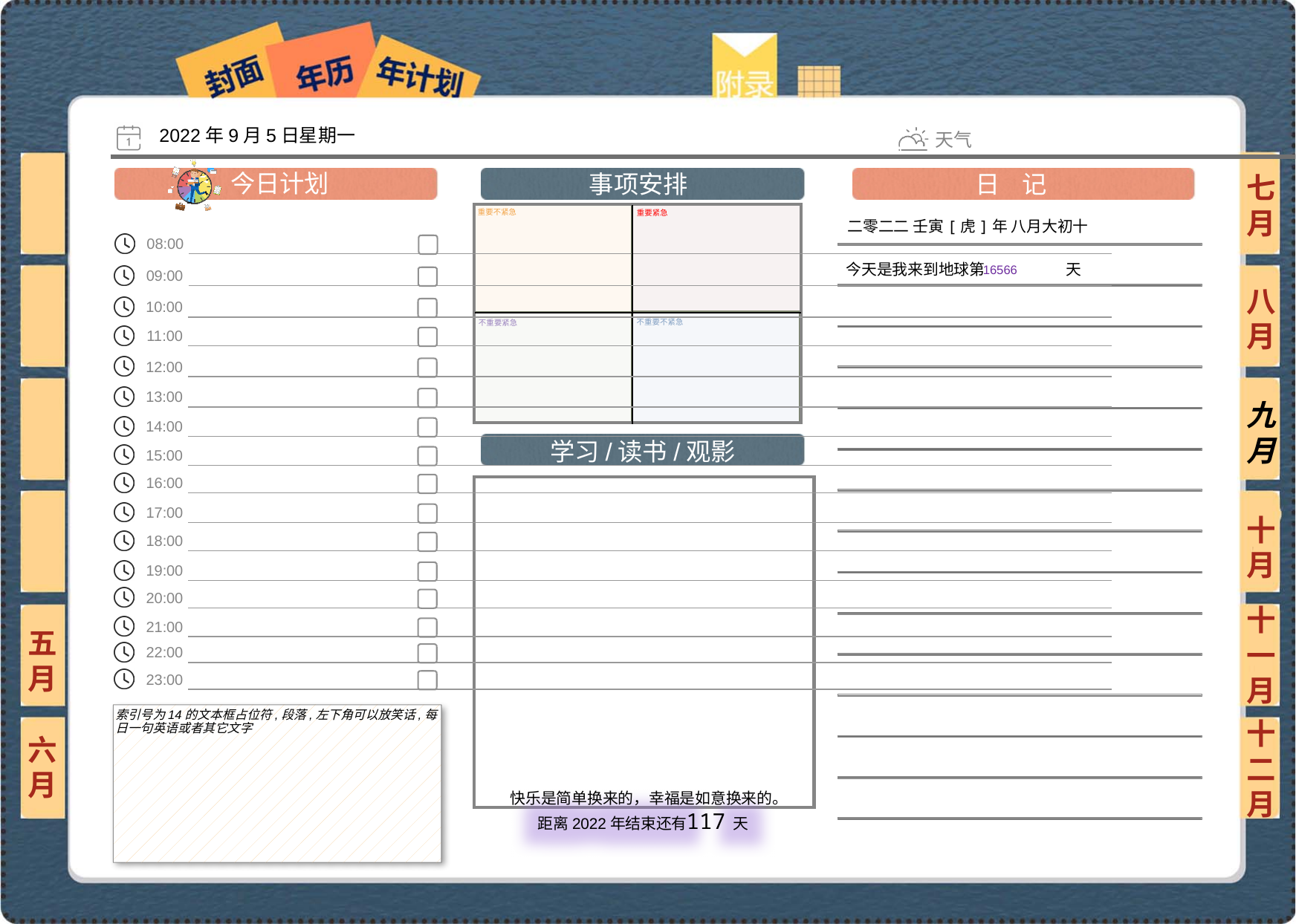

2022年9月5日星期一
七月
二零二二 壬寅[虎]年 八月大初十
16566
八月
九月
十月
十一月
五月
索引号为14的文本框占位符,段落,左下角可以放笑话,每日一句英语或者其它文字
六月
十二月
117
 快乐是简单换来的，幸福是如意换来的。